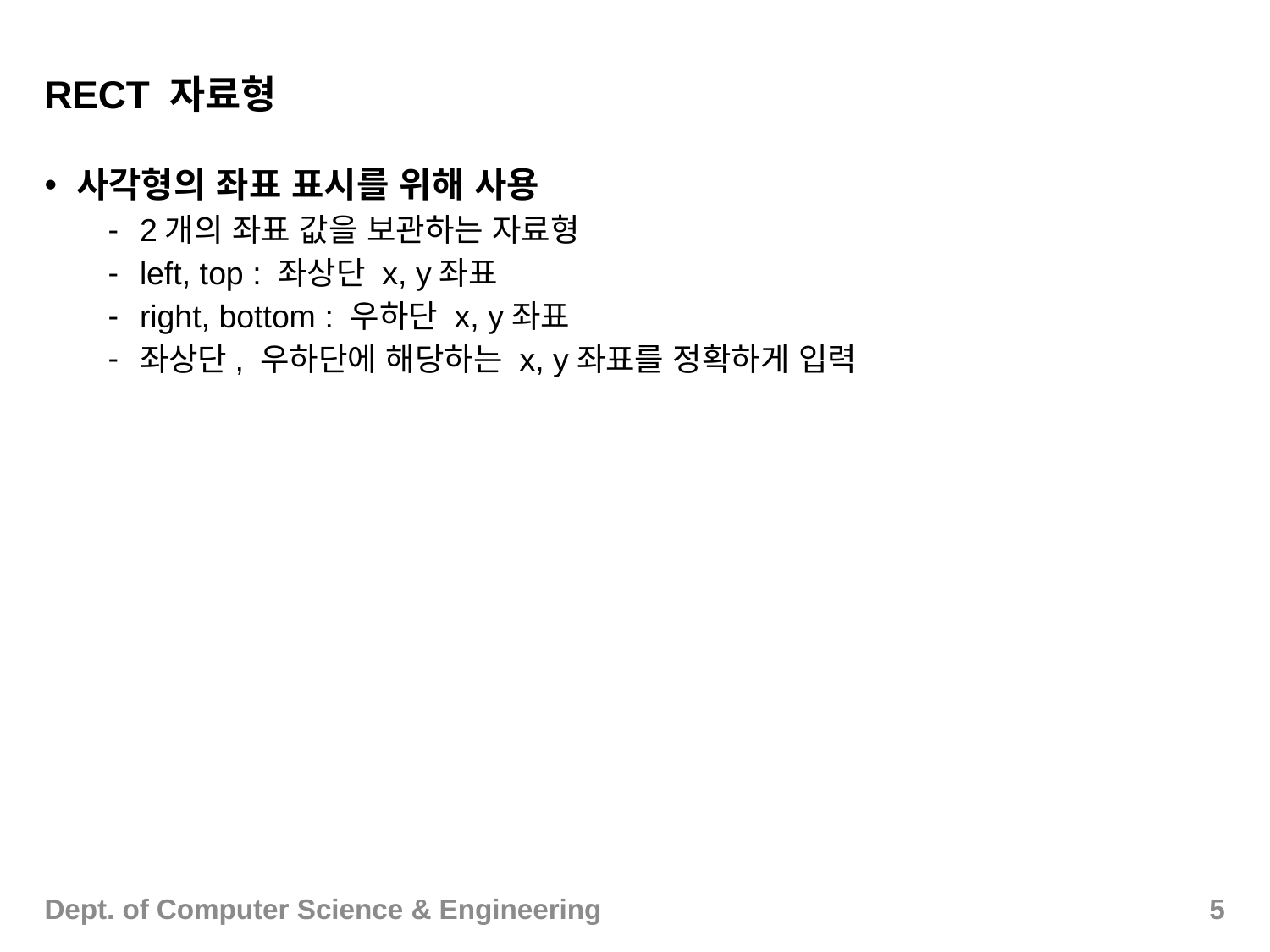

# RECT 자료형
사각형의 좌표 표시를 위해 사용
2개의 좌표 값을 보관하는 자료형
left, top : 좌상단 x, y좌표
right, bottom : 우하단 x, y좌표
좌상단, 우하단에 해당하는 x, y좌표를 정확하게 입력

Dept. of Computer Science & Engineering
5